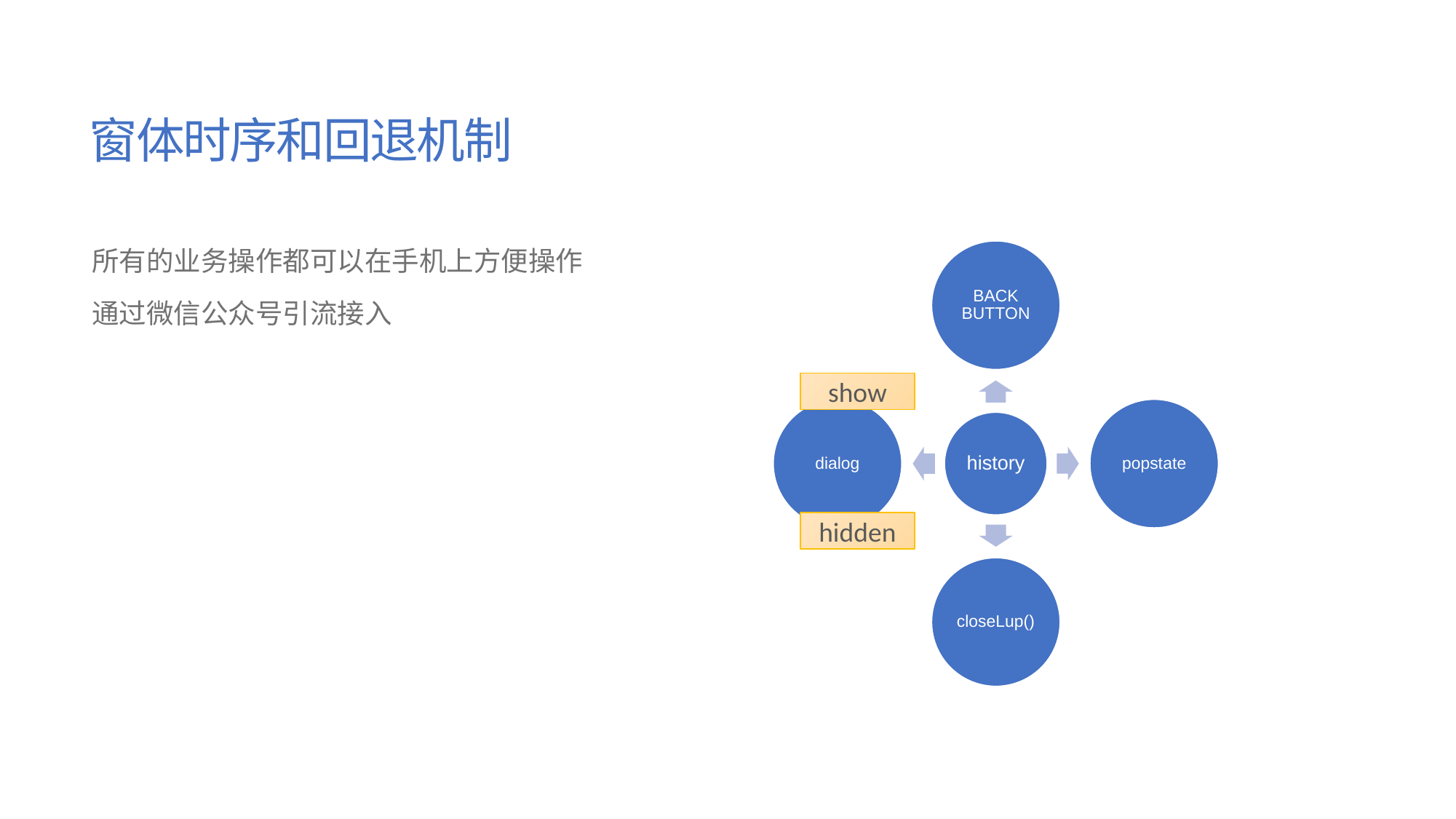

# 窗体时序和回退机制
所有的业务操作都可以在手机上方便操作
通过微信公众号引流接入
history

BACK BUTTON

popstate

closeLup()

dialog
show
hidden